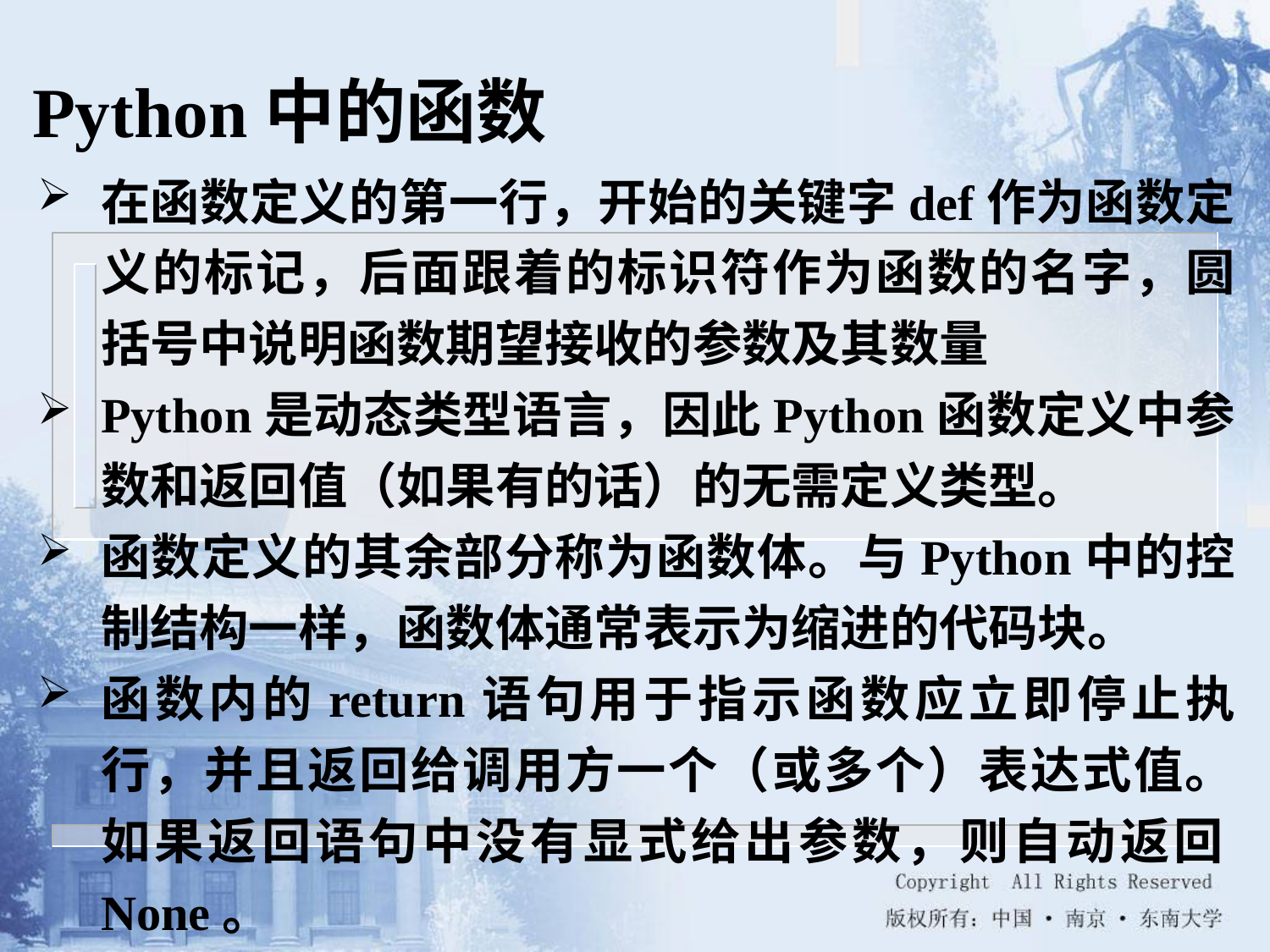

Python中的函数
在函数定义的第一行，开始的关键字def作为函数定义的标记，后面跟着的标识符作为函数的名字，圆括号中说明函数期望接收的参数及其数量
Python是动态类型语言，因此Python函数定义中参数和返回值（如果有的话）的无需定义类型。
函数定义的其余部分称为函数体。与Python中的控制结构一样，函数体通常表示为缩进的代码块。
函数内的return语句用于指示函数应立即停止执行，并且返回给调用方一个（或多个）表达式值。如果返回语句中没有显式给出参数，则自动返回None。